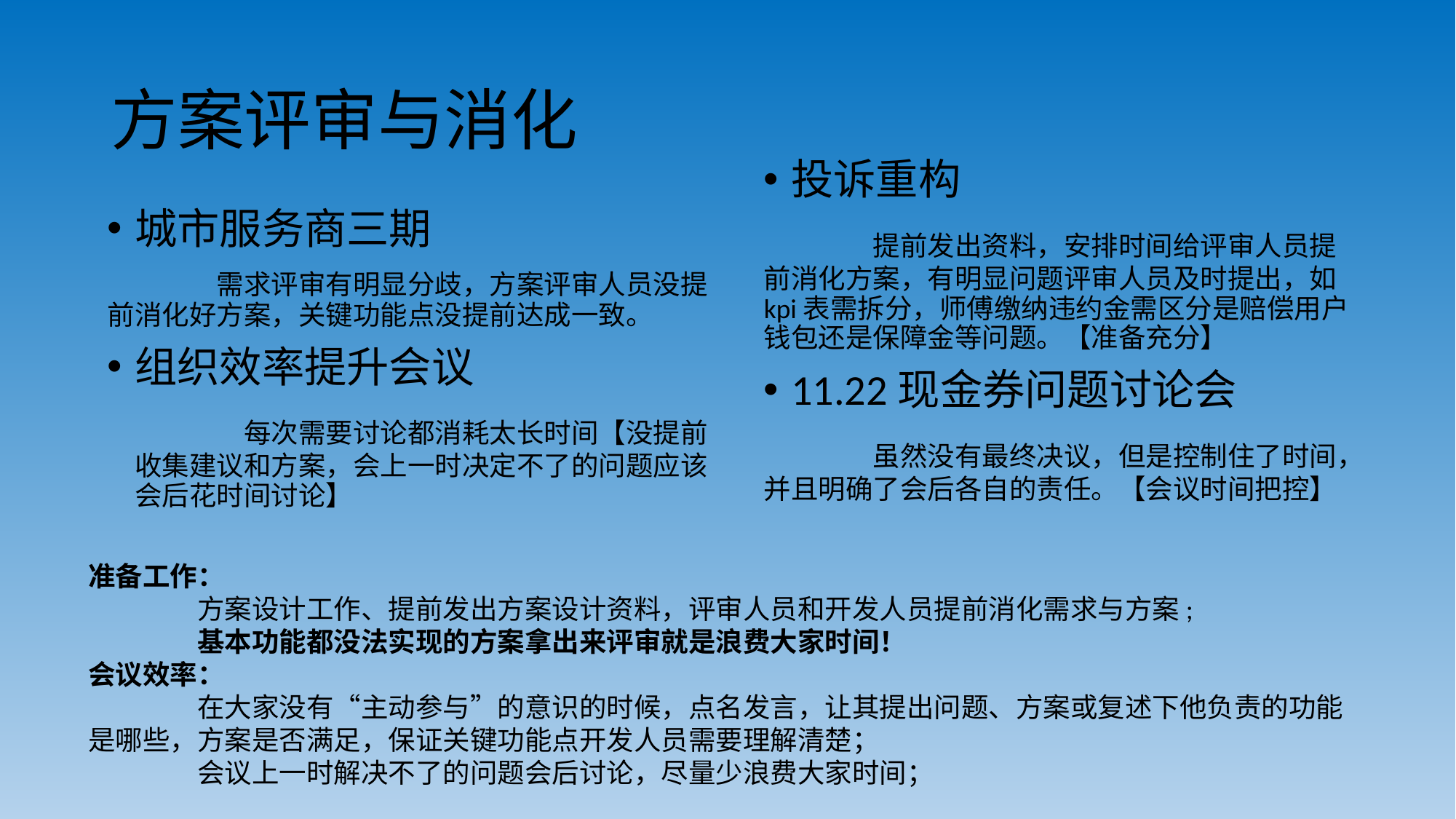

# 方案评审与消化
投诉重构
	提前发出资料，安排时间给评审人员提前消化方案，有明显问题评审人员及时提出，如kpi表需拆分，师傅缴纳违约金需区分是赔偿用户钱包还是保障金等问题。【准备充分】
11.22现金券问题讨论会
	虽然没有最终决议，但是控制住了时间，并且明确了会后各自的责任。【会议时间把控】
城市服务商三期
	需求评审有明显分歧，方案评审人员没提前消化好方案，关键功能点没提前达成一致。
组织效率提升会议
		每次需要讨论都消耗太长时间【没提前收集建议和方案，会上一时决定不了的问题应该会后花时间讨论】

准备工作：
	方案设计工作、提前发出方案设计资料，评审人员和开发人员提前消化需求与方案;
	基本功能都没法实现的方案拿出来评审就是浪费大家时间！
会议效率：
	在大家没有“主动参与”的意识的时候，点名发言，让其提出问题、方案或复述下他负责的功能是哪些，方案是否满足，保证关键功能点开发人员需要理解清楚；
	会议上一时解决不了的问题会后讨论，尽量少浪费大家时间；